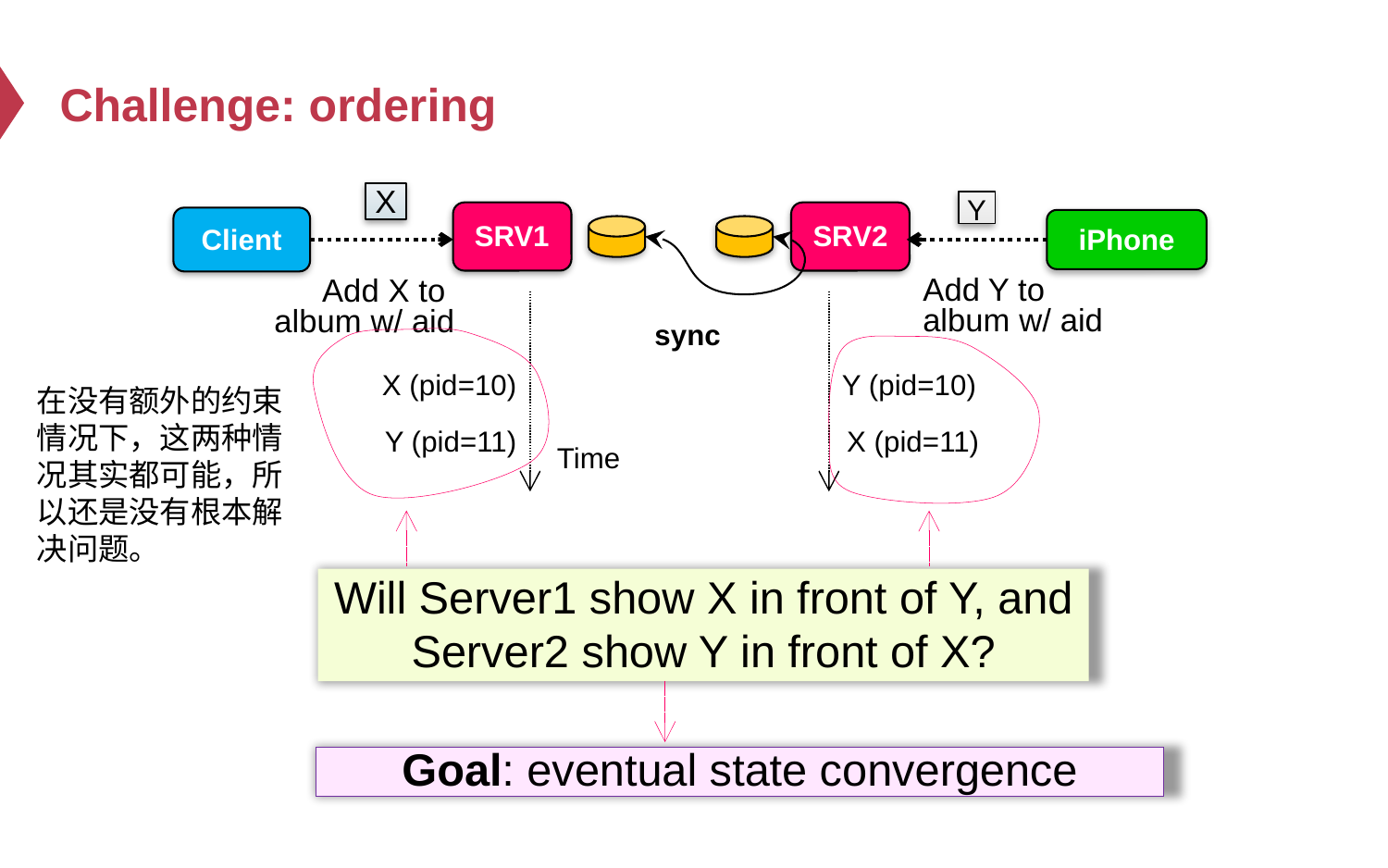

# Challenge: ordering
X
Y
SRV1
SRV2
Client
iPhone

Add Y to
album w/ aid
Add X to
album w/ aid
sync

X (pid=10)
Y (pid=10)
在没有额外的约束情况下，这两种情况其实都可能，所以还是没有根本解决问题。
Y (pid=11)
X (pid=11)
Time
Will Server1 show X in front of Y, and Server2 show Y in front of X?
Goal: eventual state convergence
33